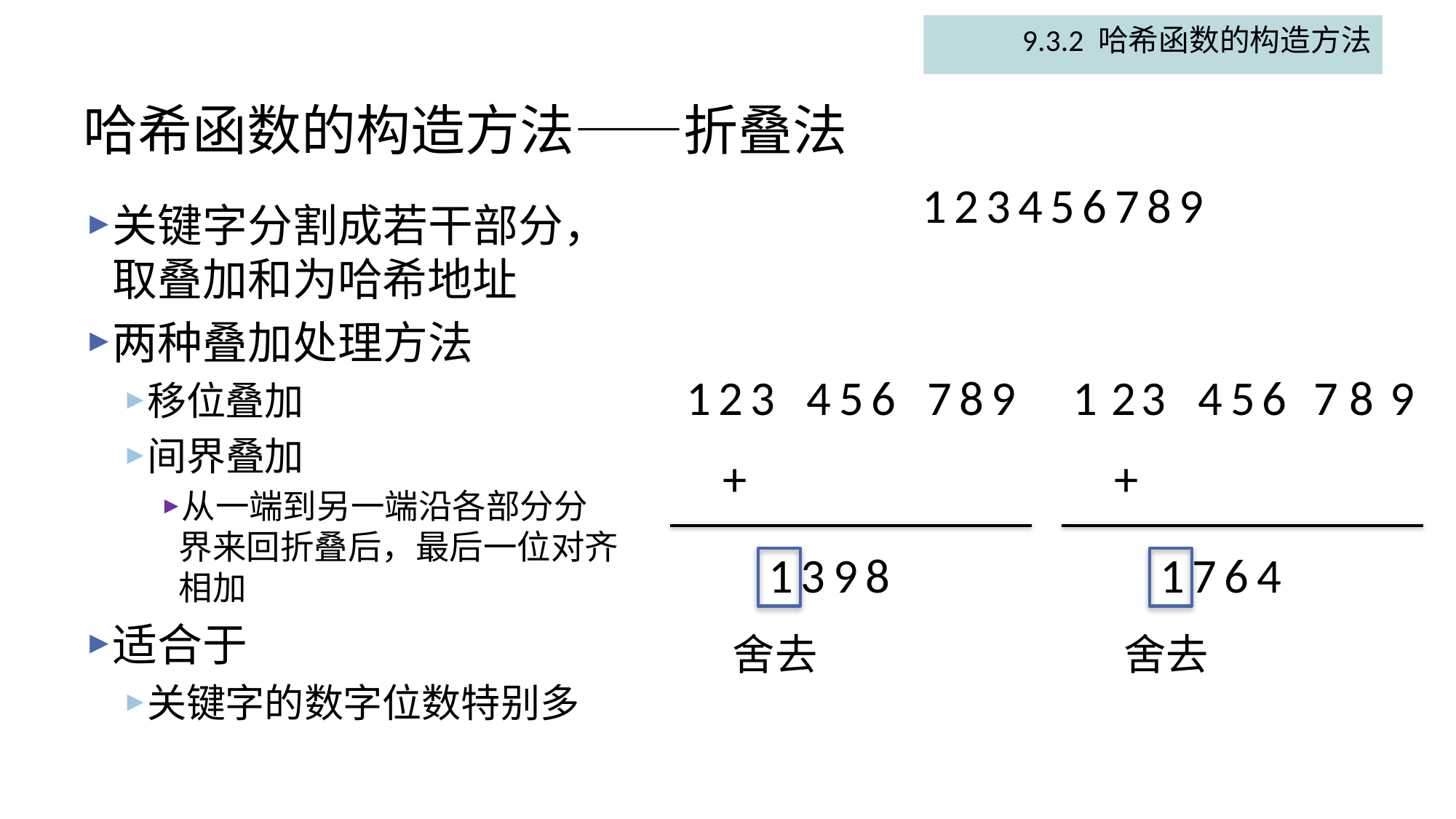

9.3.2 哈希函数的构造方法
# 哈希函数的构造方法——折叠法
123456789
关键字分割成若干部分，取叠加和为哈希地址
两种叠加处理方法
移位叠加
间界叠加
从一端到另一端沿各部分分界来回折叠后，最后一位对齐相加
适合于
关键字的数字位数特别多
789
7
8
9
456
456
123
1
2
3
+
+
1398
1764

舍去
舍去